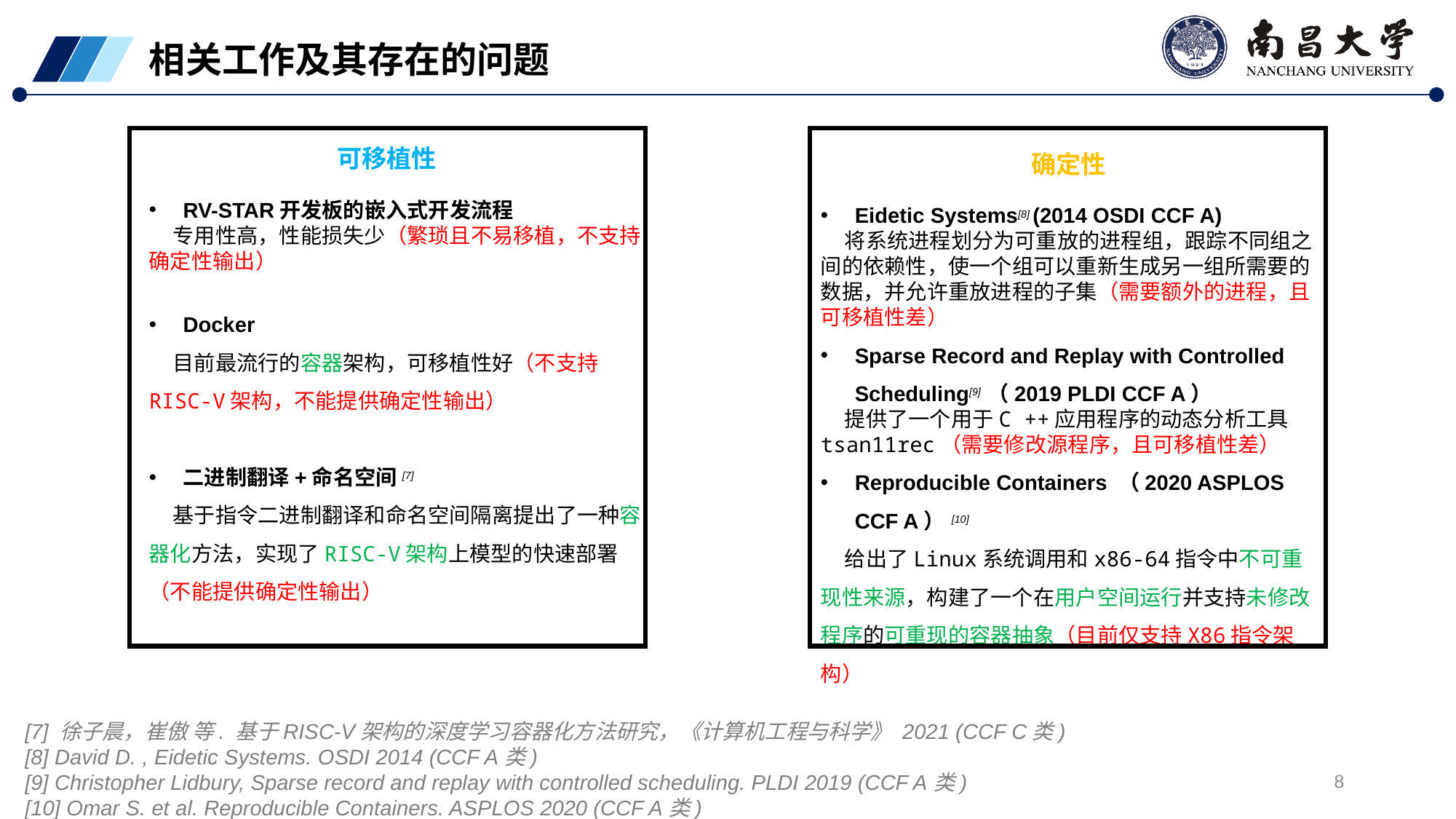

相关工作及其存在的问题
可移植性

确定性
RV-STAR开发板的嵌入式开发流程
    专用性高，性能损失少（繁琐且不易移植，不支持确定性输出）

Docker
    目前最流行的容器架构，可移植性好（不支持RISC-V架构，不能提供确定性输出）

二进制翻译+命名空间[7]
    基于指令二进制翻译和命名空间隔离提出了一种容器化方法，实现了RISC-V架构上模型的快速部署（不能提供确定性输出）
Eidetic Systems[8] (2014 OSDI CCF A)
    将系统进程划分为可重放的进程组，跟踪不同组之间的依赖性，使一个组可以重新生成另一组所需要的数据，并允许重放进程的子集（需要额外的进程，且可移植性差）
Sparse Record and Replay with Controlled Scheduling[9] （2019 PLDI CCF A）
    提供了一个用于C ++应用程序的动态分析工具tsan11rec（需要修改源程序，且可移植性差）
Reproducible Containers （2020 ASPLOS CCF A） [10]
    给出了Linux系统调用和x86-64指令中不可重现性来源，构建了一个在用户空间运行并支持未修改程序的可重现的容器抽象（目前仅支持X86指令架构）

[7] 徐子晨，崔傲 等. 基于RISC-V架构的深度学习容器化方法研究，《计算机工程与科学》 2021 (CCF C类)
[8] David D. , Eidetic Systems. OSDI 2014 (CCF A类)
[9] Christopher Lidbury, Sparse record and replay with controlled scheduling. PLDI 2019 (CCF A类)
[10] Omar S. et al. Reproducible Containers. ASPLOS 2020 (CCF A类)

8